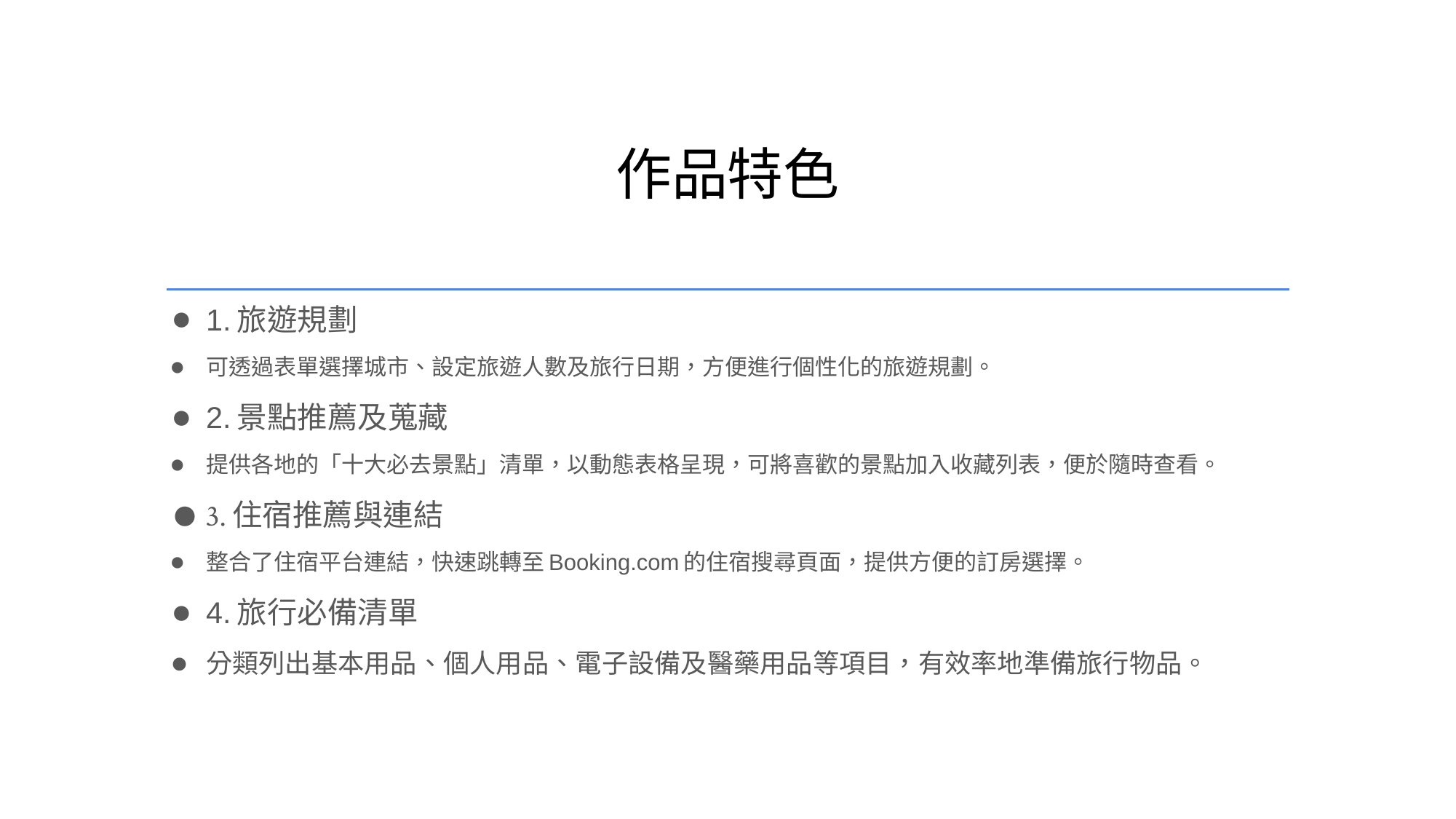

# 作品特色
1.旅遊規劃
可透過表單選擇城市、設定旅遊人數及旅行日期，方便進行個性化的旅遊規劃。
2.景點推薦及蒐藏
提供各地的「十大必去景點」清單，以動態表格呈現，可將喜歡的景點加入收藏列表，便於隨時查看。
3.住宿推薦與連結
整合了住宿平台連結，快速跳轉至Booking.com的住宿搜尋頁面，提供方便的訂房選擇。
4.旅行必備清單
分類列出基本用品、個人用品、電子設備及醫藥用品等項目，有效率地準備旅行物品。